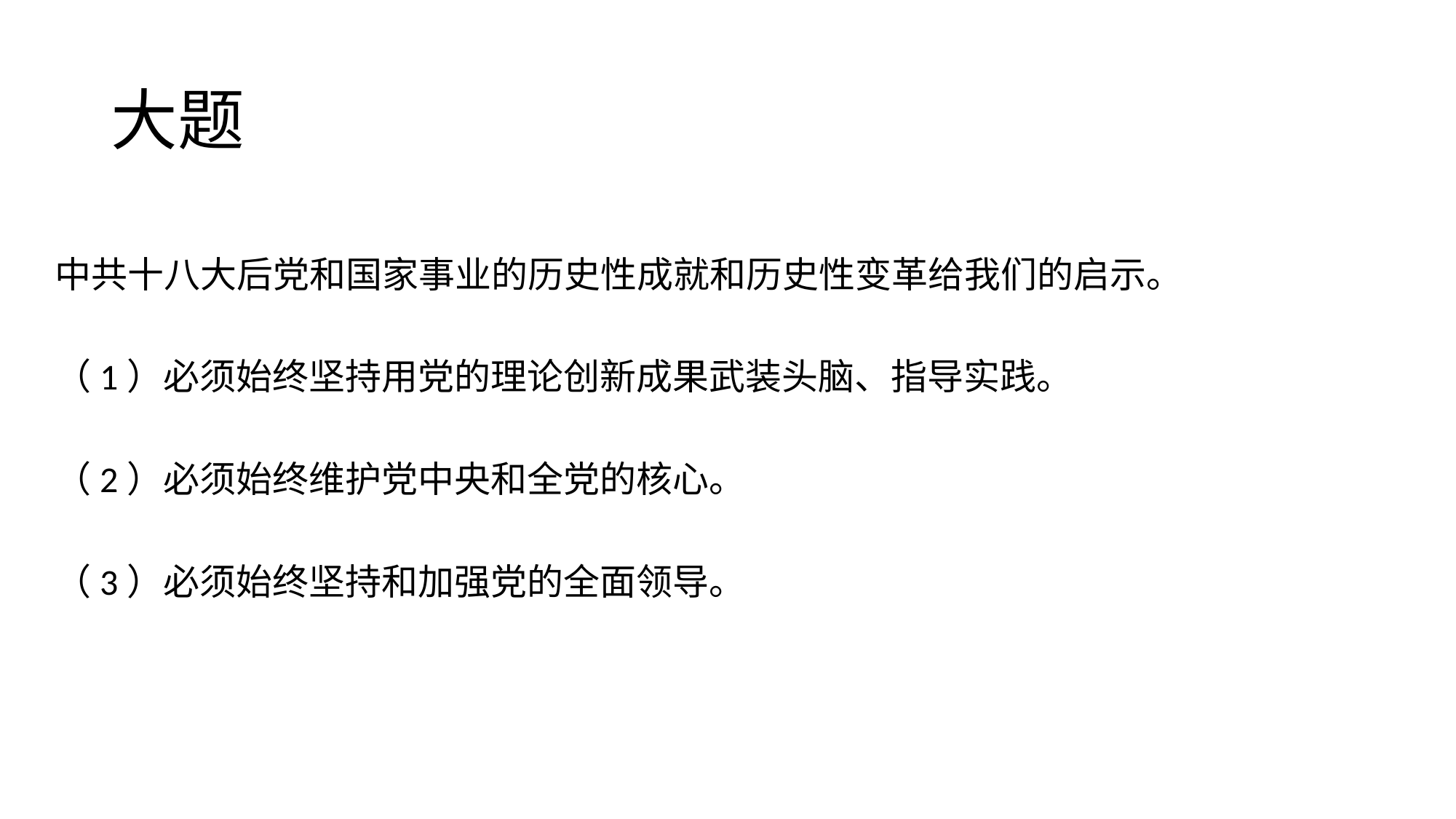

# 大题
中共十八大后党和国家事业的历史性成就和历史性变革给我们的启示。
（1）必须始终坚持用党的理论创新成果武装头脑、指导实践。
（2）必须始终维护党中央和全党的核心。
（3）必须始终坚持和加强党的全面领导。